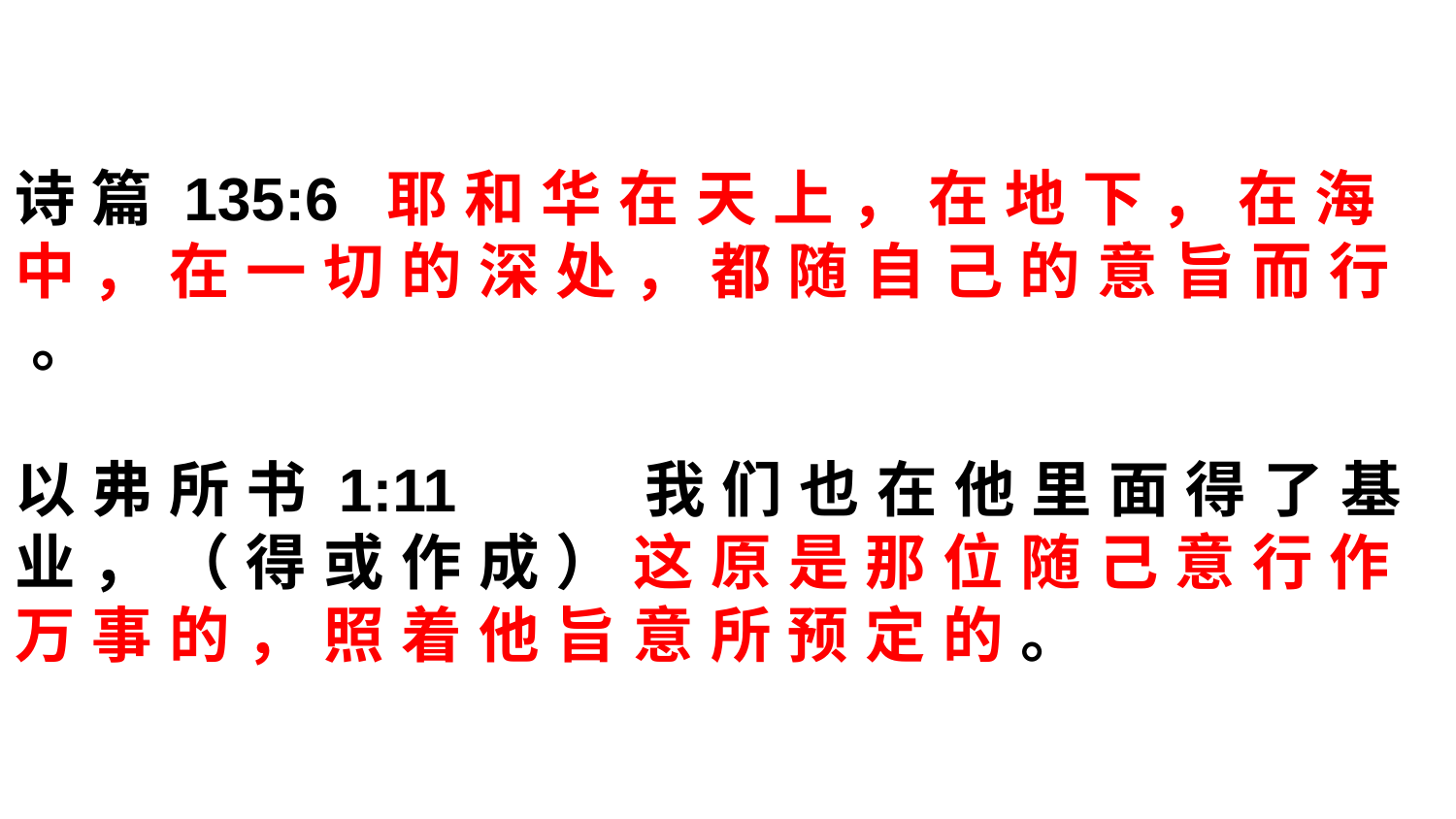

诗 篇 135:6  耶 和 华 在 天 上 ， 在 地 下 ， 在 海 中 ， 在 一 切 的 深 处 ， 都 随 自 己 的 意 旨 而 行 。

以 弗 所 书 1:11	  我 们 也 在 他 里 面 得 了 基 业 ， （ 得 或 作 成 ） 这 原 是 那 位 随 己 意 行 作 万 事 的 ， 照 着 他 旨 意 所 预 定 的 。